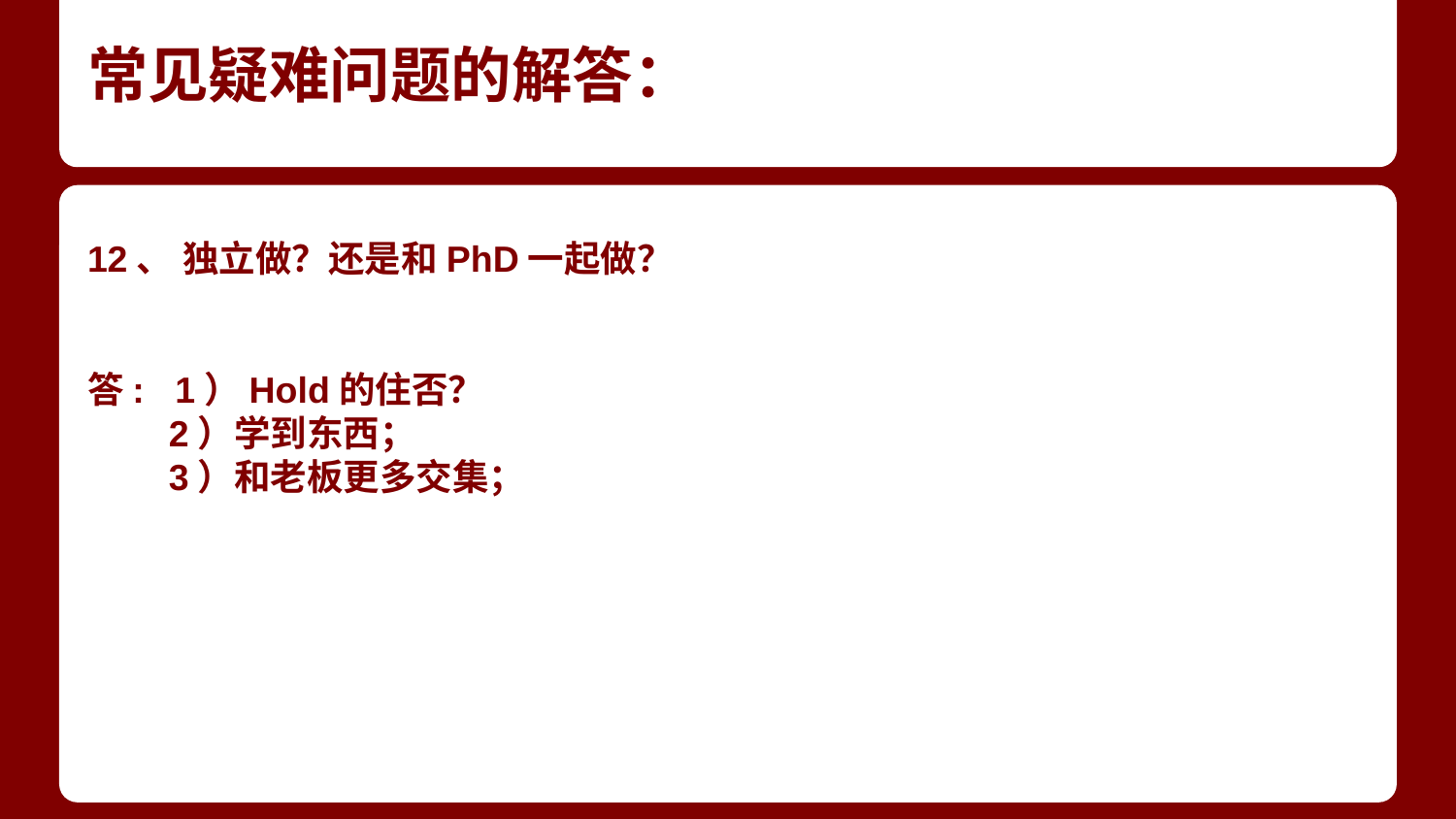

# 常见疑难问题的解答：
12、 独立做？还是和PhD一起做？

答:   1）Hold的住否？
        2）学到东西；
        3）和老板更多交集；